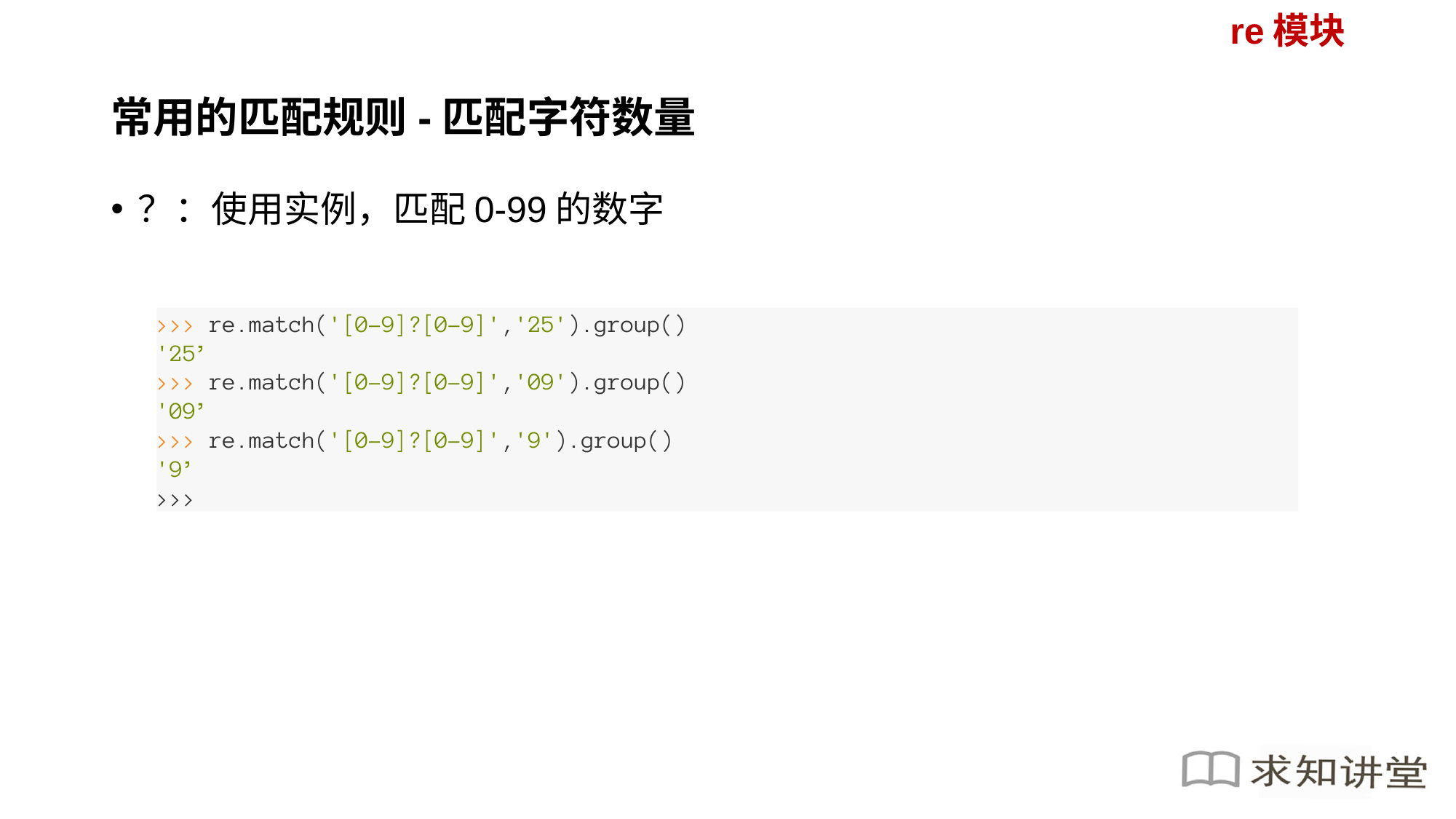

re模块
# 常用的匹配规则-匹配字符数量
？：使用实例，匹配0-99的数字

>>> re.match('[0-9]?[0-9]','25').group()
'25’
>>> re.match('[0-9]?[0-9]','09').group()
'09’
>>> re.match('[0-9]?[0-9]','9').group()
'9’
>>>